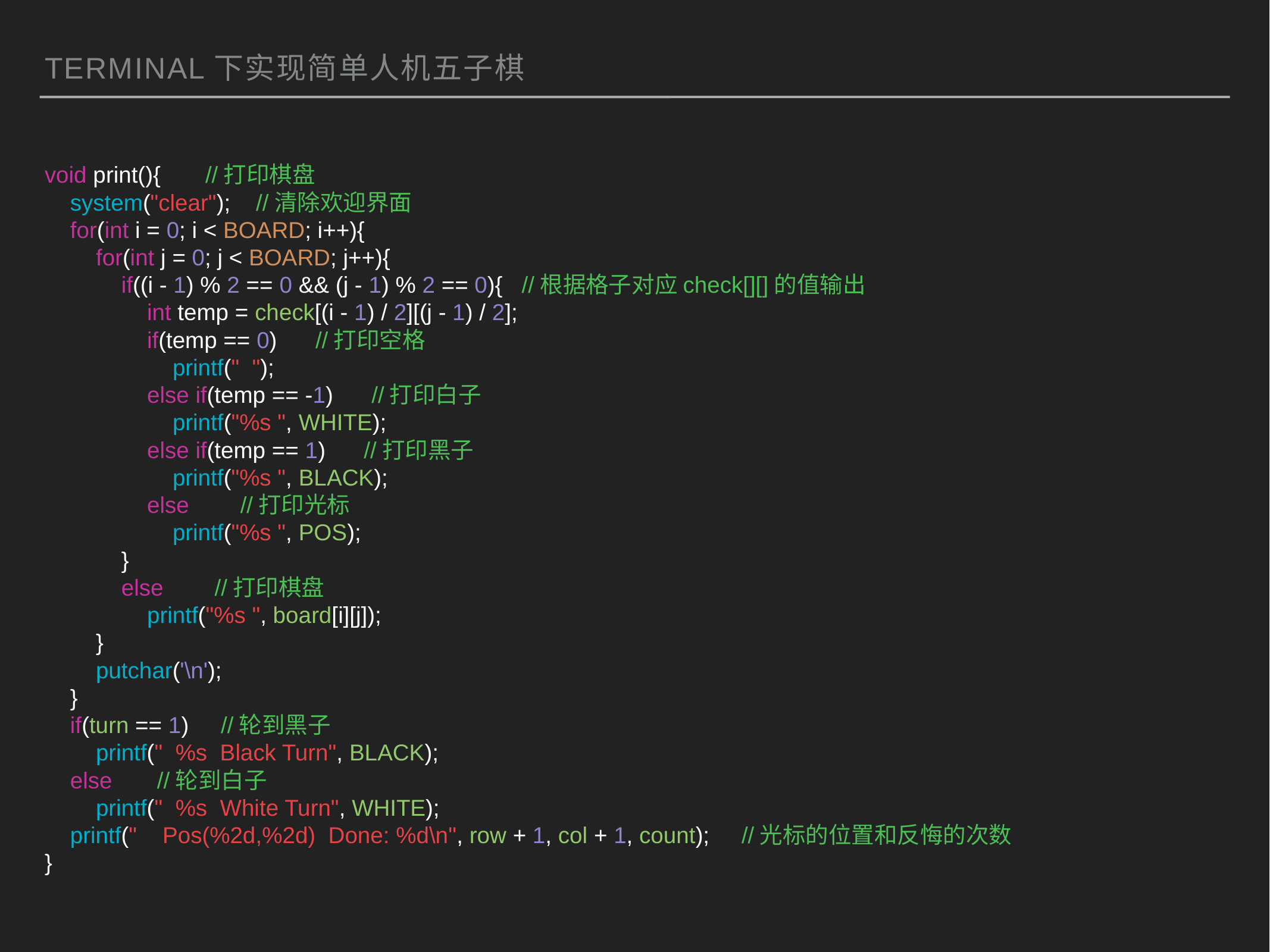

terminal下实现简单人机五子棋
void print(){       //打印棋盘
    system("clear");    //清除欢迎界面
    for(int i = 0; i < BOARD; i++){
        for(int j = 0; j < BOARD; j++){
            if((i - 1) % 2 == 0 && (j - 1) % 2 == 0){   //根据格子对应check[][]的值输出
                int temp = check[(i - 1) / 2][(j - 1) / 2];
                if(temp == 0)      //打印空格
                    printf("  ");
                else if(temp == -1)      //打印白子
                    printf("%s ", WHITE);
                else if(temp == 1)      //打印黑子
                    printf("%s ", BLACK);
                else        //打印光标
                    printf("%s ", POS);
            }
            else        //打印棋盘
                printf("%s ", board[i][j]);
        }
        putchar('\n');
    }
    if(turn == 1)     //轮到黑子
        printf("  %s  Black Turn", BLACK);
    else       //轮到白子
        printf("  %s  White Turn", WHITE);
    printf("    Pos(%2d,%2d)  Done: %d\n", row + 1, col + 1, count);     //光标的位置和反悔的次数
}